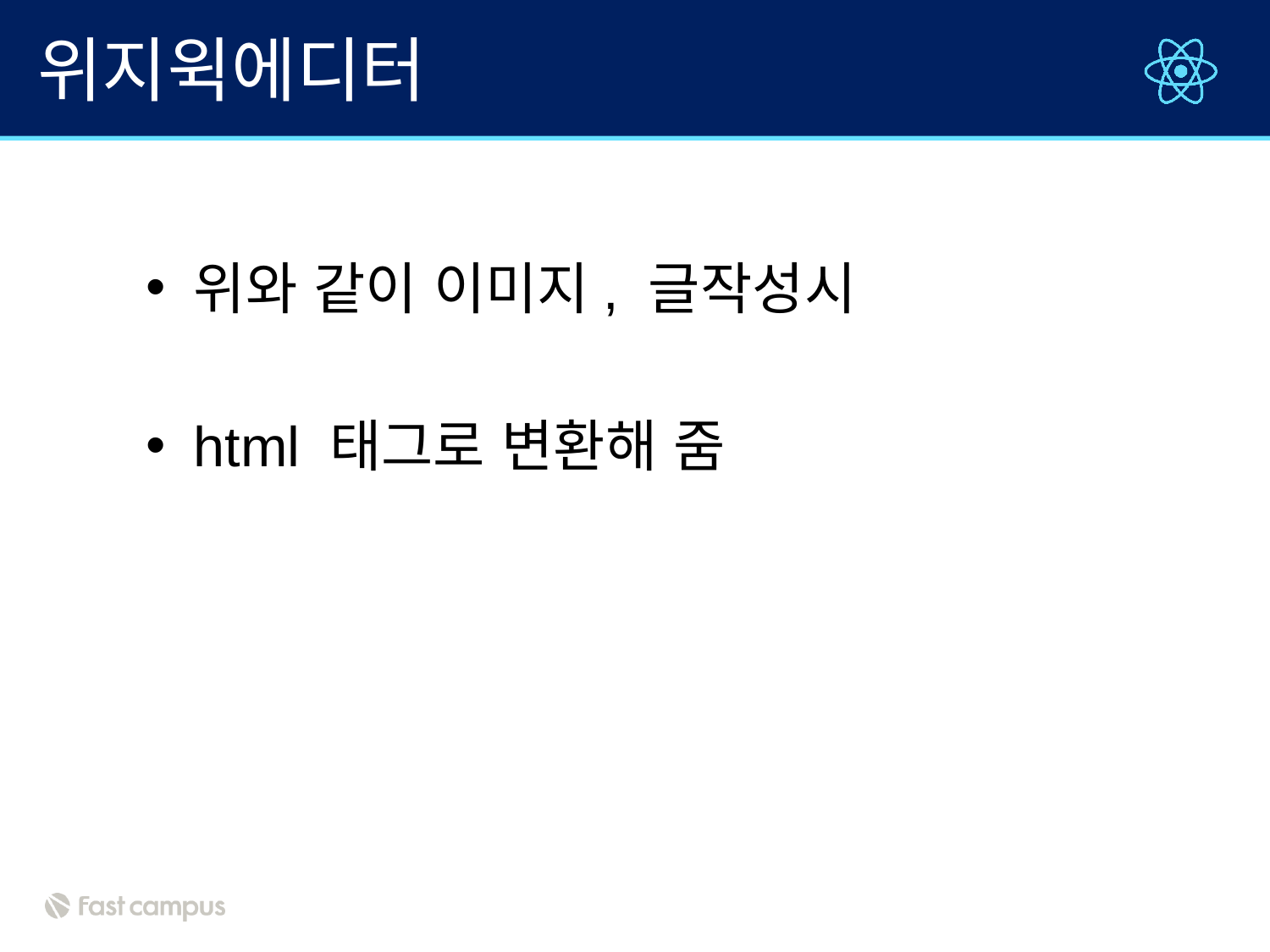

# 위지윅에디터
위와 같이 이미지, 글작성시

html 태그로 변환해 줌